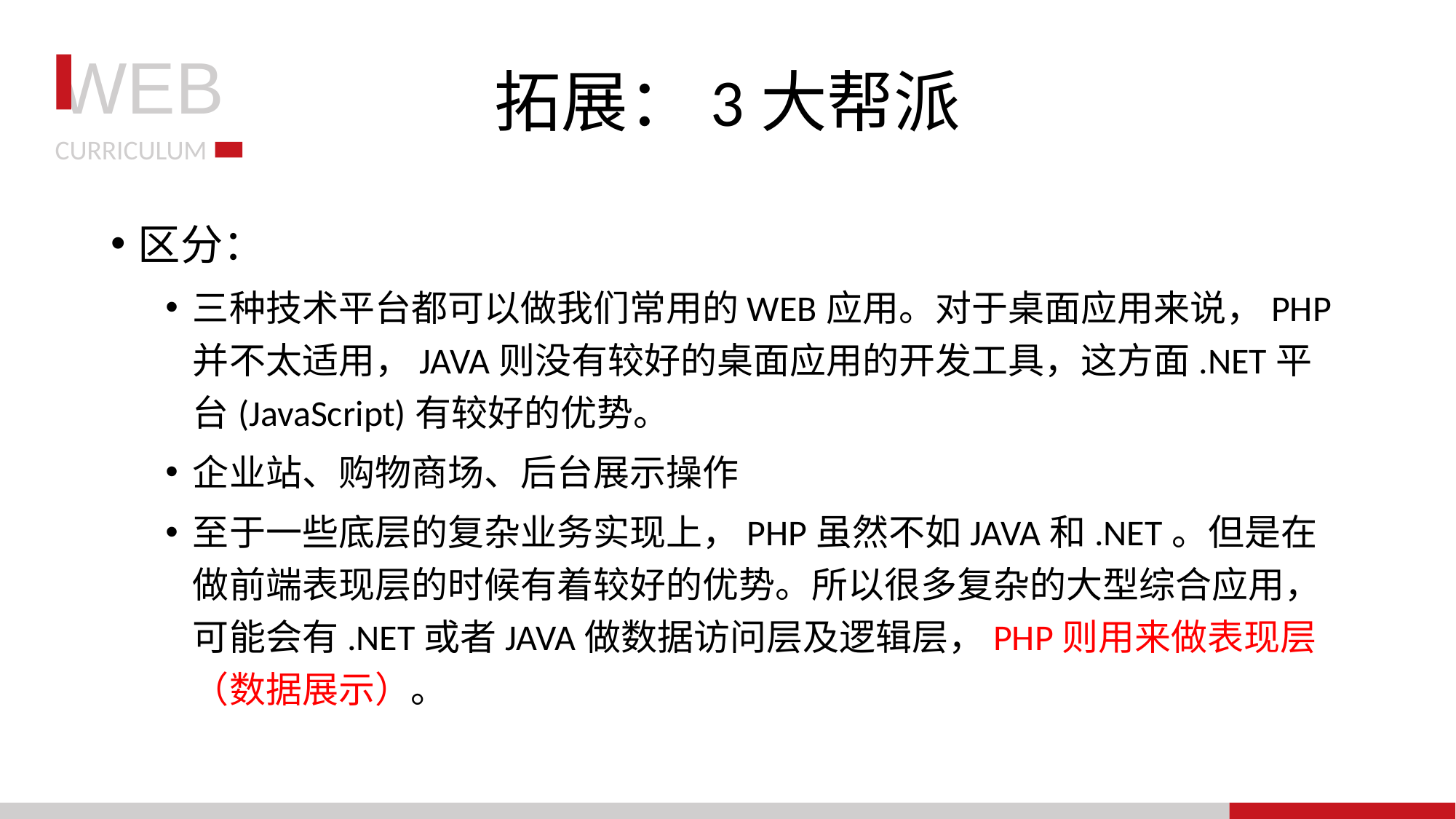

# 拓展：3大帮派
区分：
三种技术平台都可以做我们常用的WEB应用。对于桌面应用来说，PHP并不太适用，JAVA则没有较好的桌面应用的开发工具，这方面.NET平台(JavaScript)有较好的优势。
企业站、购物商场、后台展示操作
至于一些底层的复杂业务实现上，PHP虽然不如JAVA和.NET。但是在做前端表现层的时候有着较好的优势。所以很多复杂的大型综合应用，可能会有.NET或者JAVA做数据访问层及逻辑层，PHP则用来做表现层（数据展示）。